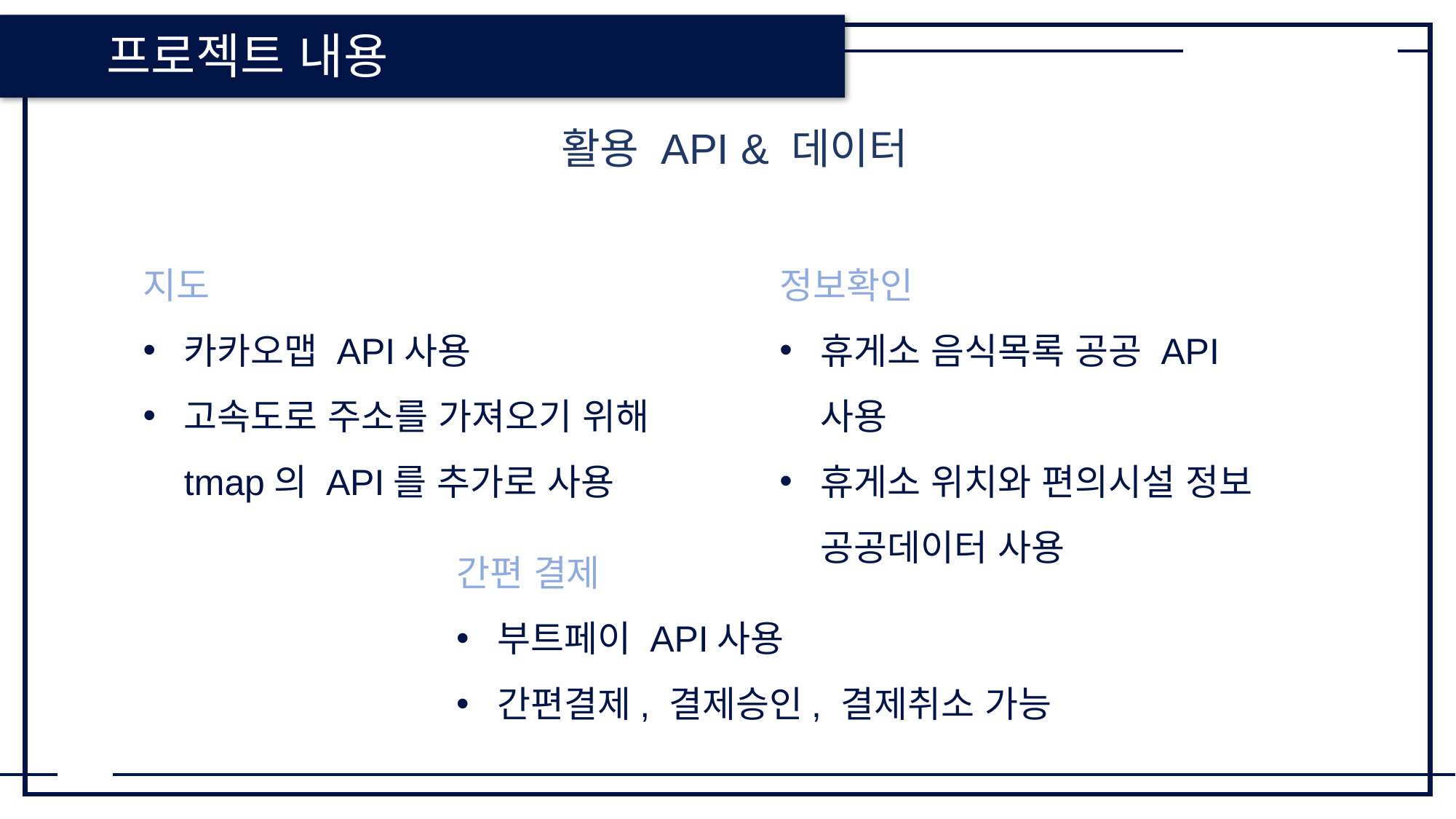

프로젝트 내용

활용 API & 데이터
정보확인
휴게소 음식목록 공공 API사용
휴게소 위치와 편의시설 정보 공공데이터 사용
지도
카카오맵 API사용
고속도로 주소를 가져오기 위해 tmap의 API를 추가로 사용
간편 결제
부트페이 API사용
간편결제, 결제승인, 결제취소 가능